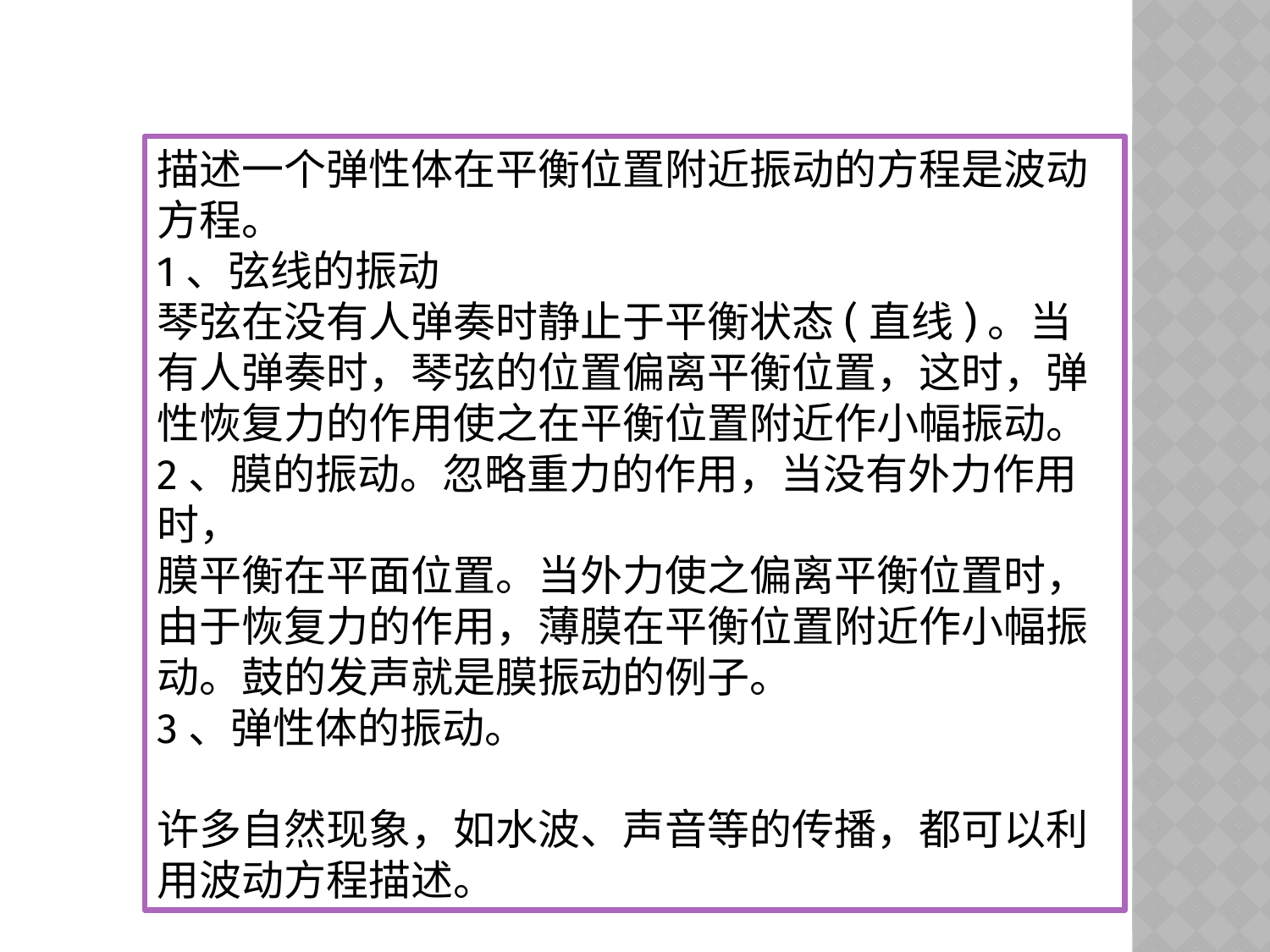

描述一个弹性体在平衡位置附近振动的方程是波动方程。
1、弦线的振动
琴弦在没有人弹奏时静止于平衡状态(直线)。当有人弹奏时，琴弦的位置偏离平衡位置，这时，弹性恢复力的作用使之在平衡位置附近作小幅振动。
2、膜的振动。忽略重力的作用，当没有外力作用时，
膜平衡在平面位置。当外力使之偏离平衡位置时，由于恢复力的作用，薄膜在平衡位置附近作小幅振动。鼓的发声就是膜振动的例子。
3、弹性体的振动。

许多自然现象，如水波、声音等的传播，都可以利用波动方程描述。